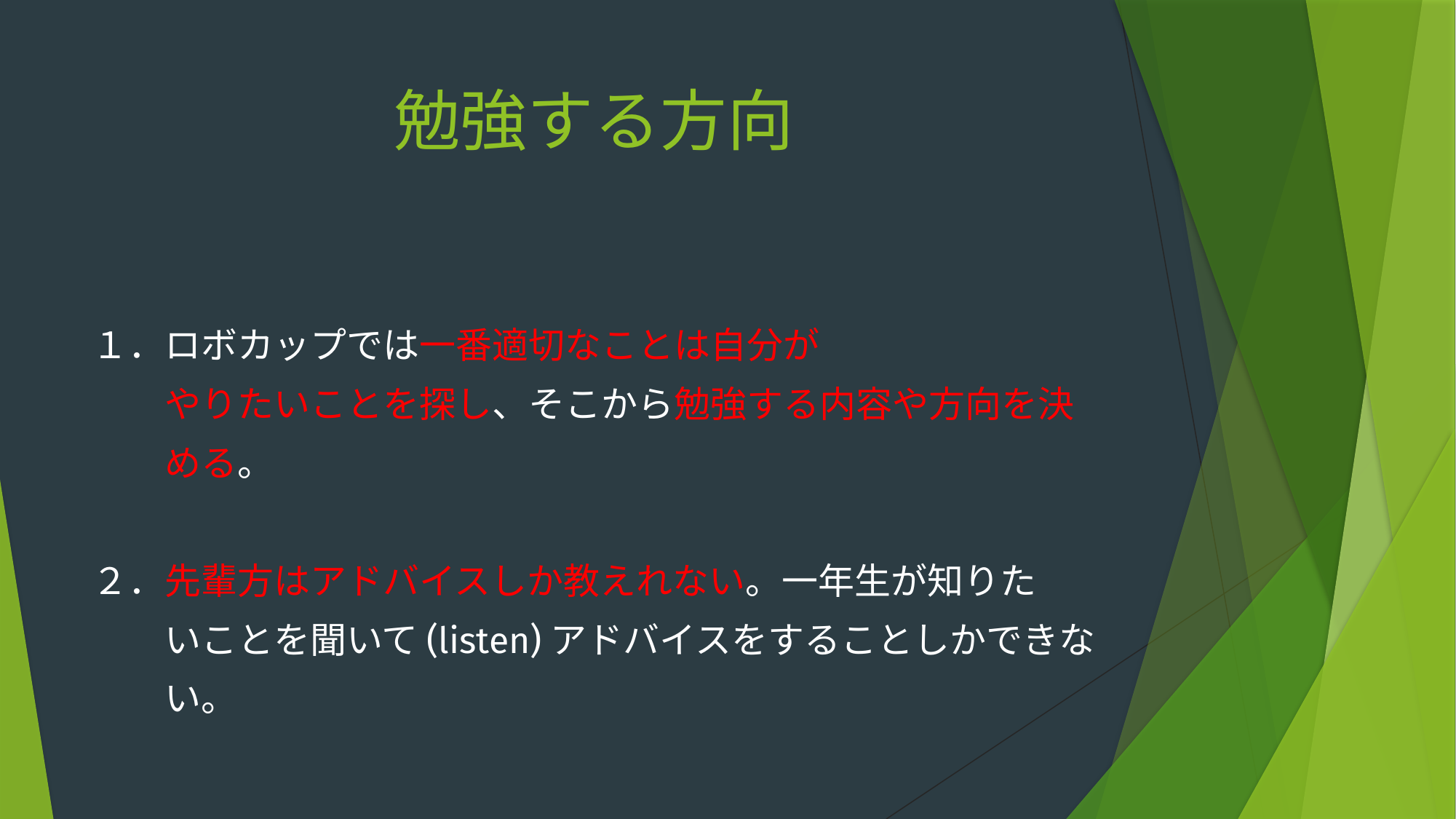

# 勉強する方向

１．ロボカップでは一番適切なことは自分が
　　やりたいことを探し、そこから勉強する内容や方向を決
　　める。

２．先輩方はアドバイスしか教えれない。一年生が知りた
　　いことを聞いて(listen)アドバイスをすることしかできな
　　い。